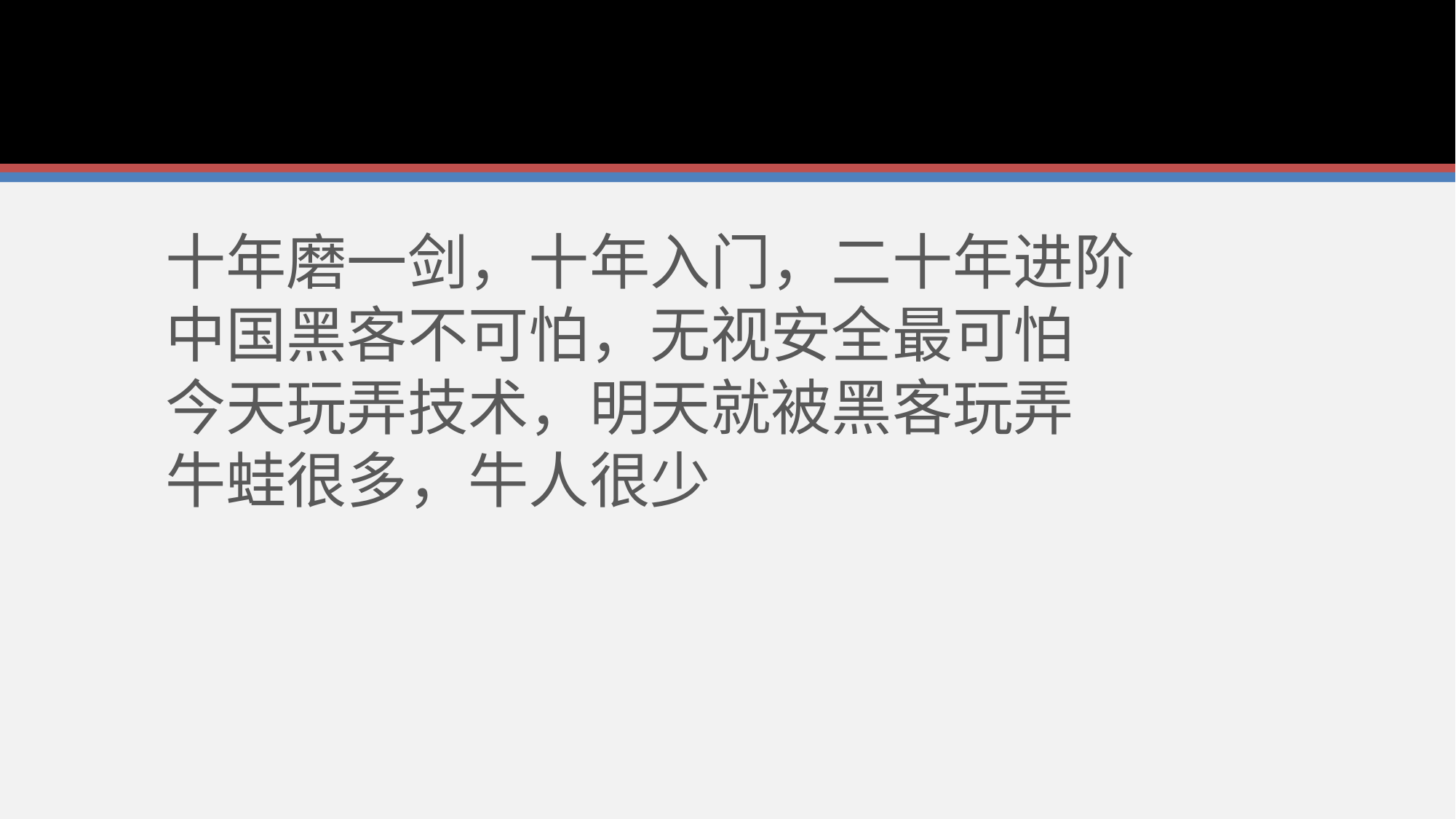

十年磨一剑，十年入门，二十年进阶
中国黑客不可怕，无视安全最可怕
今天玩弄技术，明天就被黑客玩弄
牛蛙很多，牛人很少